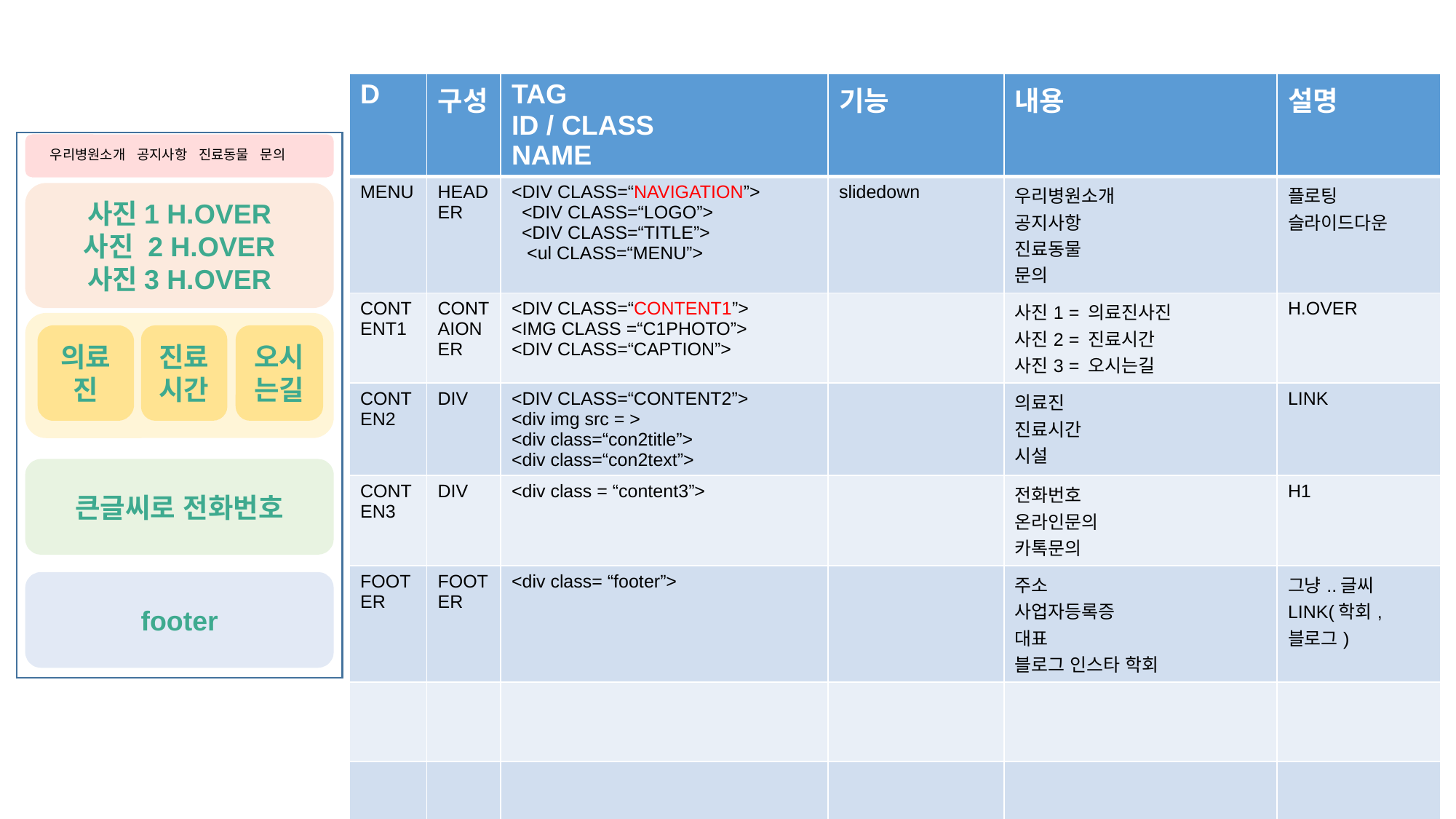

| D | 구성 | TAG ID / CLASS NAME | 기능 | 내용 | 설명 |
| --- | --- | --- | --- | --- | --- |
| MENU | HEADER | <DIV CLASS=“NAVIGATION”> <DIV CLASS=“LOGO”> <DIV CLASS=“TITLE”> <ul CLASS=“MENU”> | slidedown | 우리병원소개 공지사항 진료동물 문의 | 플로팅 슬라이드다운 |
| CONTENT1 | CONTAIONER | <DIV CLASS=“CONTENT1”> <IMG CLASS =“C1PHOTO”> <DIV CLASS=“CAPTION”> |  | 사진1 = 의료진사진 사진2 = 진료시간 사진3 = 오시는길 | H.OVER |
| CONTEN2 | DIV | <DIV CLASS=“CONTENT2”> <div img src = > <div class=“con2title”> <div class=“con2text”> |  | 의료진 진료시간 시설 | LINK |
| CONTEN3 | DIV | <div class = “content3”> |  | 전화번호 온라인문의 카톡문의 | H1 |
| FOOTER | FOOTER | <div class= “footer”> |  | 주소 사업자등록증 대표 블로그 인스타 학회 | 그냥..글씨 LINK(학회,블로그) |
|  |  |  |  |  |  |
|  |  |  |  |  |  |

우리병원소개   공지사항   진료동물   문의
사진1 H.OVER
사진 2 H.OVER
사진3 H.OVER

오시는길
의료진
진료시간
큰글씨로 전화번호
footer